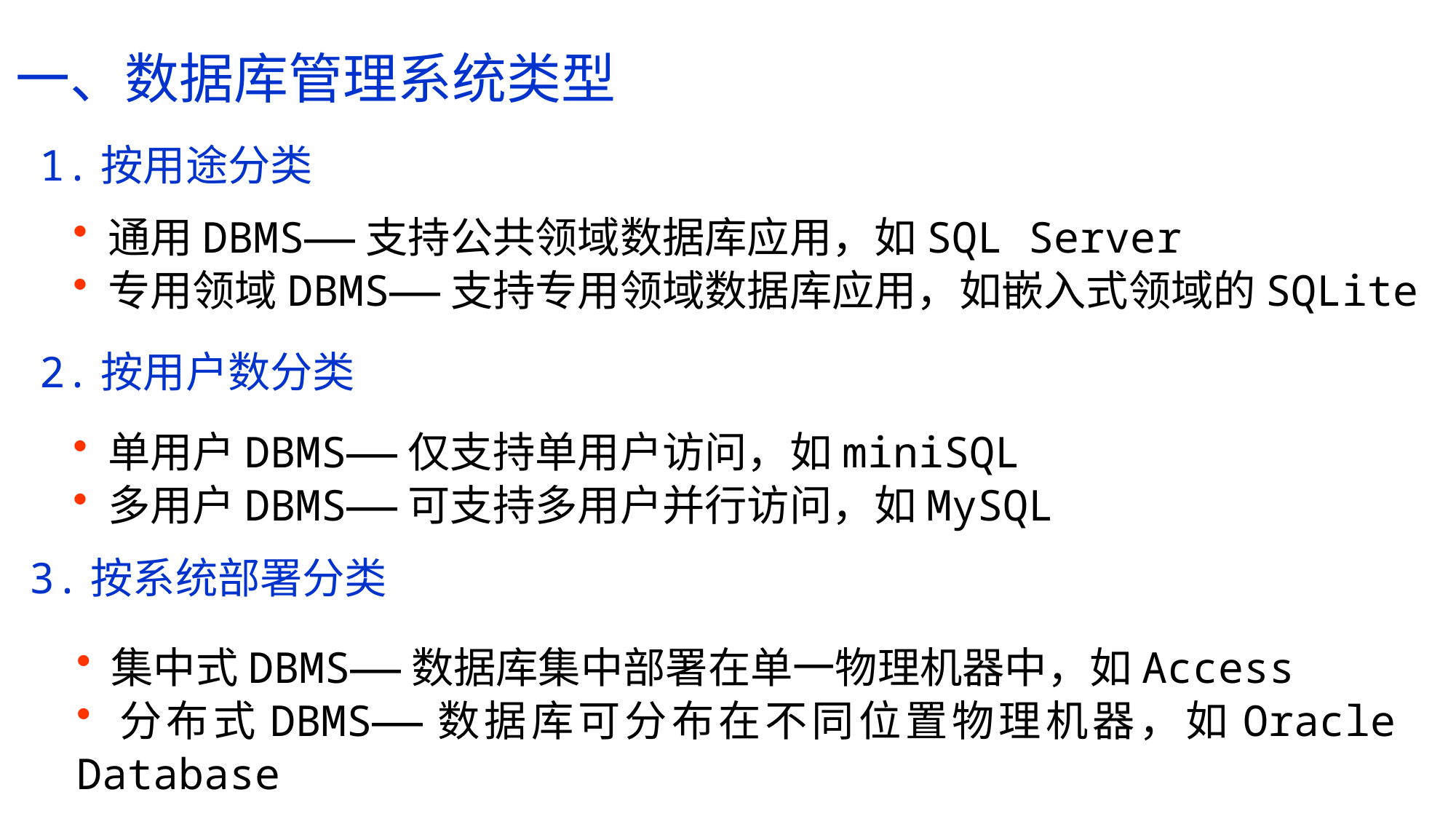

一、数据库管理系统类型
1.按用途分类
 通用DBMS——支持公共领域数据库应用，如SQL Server
 专用领域DBMS——支持专用领域数据库应用，如嵌入式领域的SQLite
2.按用户数分类
 单用户DBMS——仅支持单用户访问，如miniSQL
 多用户DBMS——可支持多用户并行访问，如MySQL
3.按系统部署分类
 集中式DBMS——数据库集中部署在单一物理机器中，如Access
 分布式DBMS——数据库可分布在不同位置物理机器，如Oracle Database